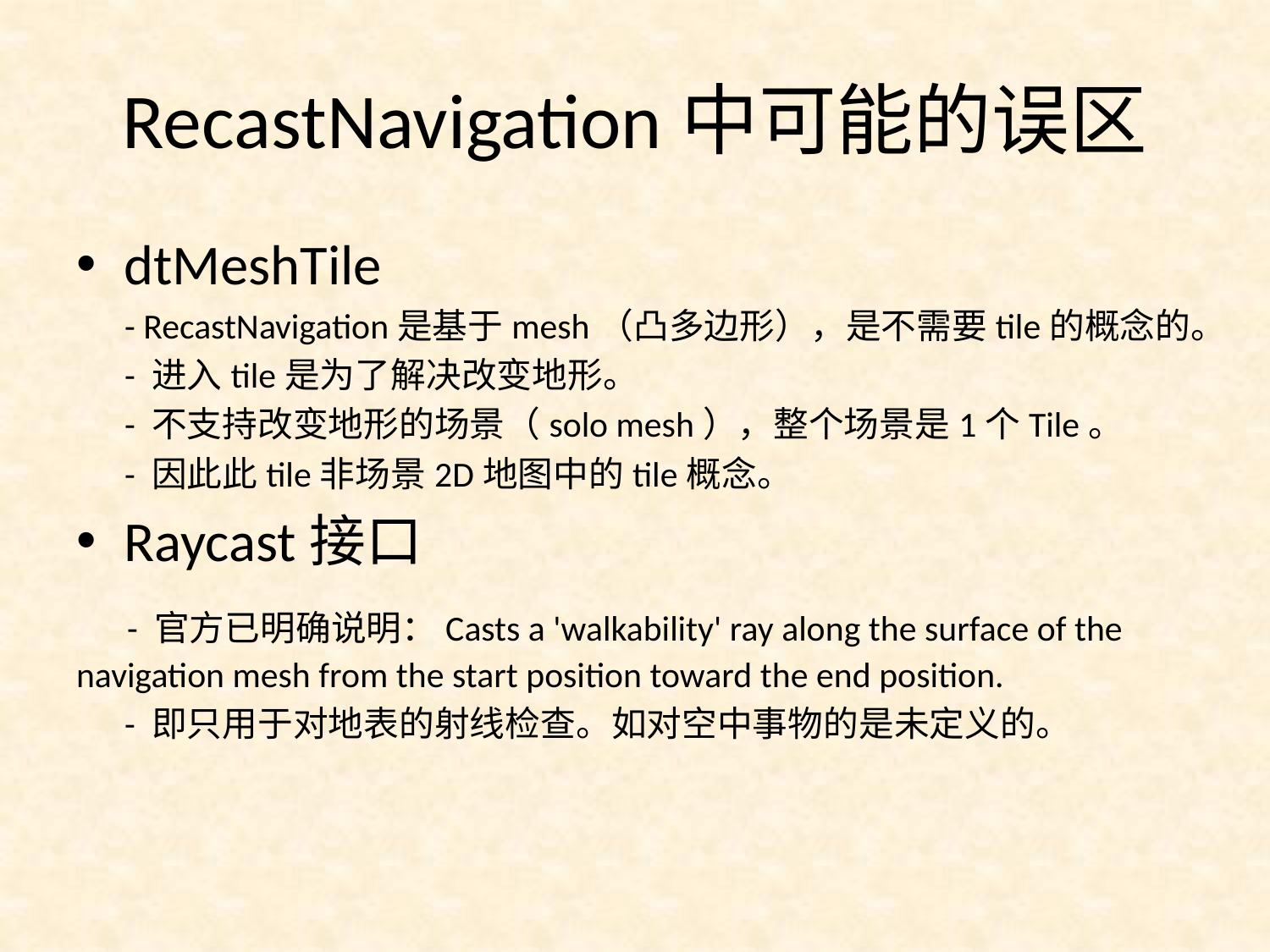

# RecastNavigation中可能的误区
dtMeshTile
      - RecastNavigation是基于mesh（凸多边形），是不需要tile的概念的。
      - 进入tile是为了解决改变地形。
      - 不支持改变地形的场景（solo mesh），整个场景是1个Tile。
      - 因此此tile非场景2D地图中的tile概念。
Raycast接口
    - 官方已明确说明：Casts a 'walkability' ray along the surface of the navigation mesh from the start position toward the end position.
      - 即只用于对地表的射线检查。如对空中事物的是未定义的。